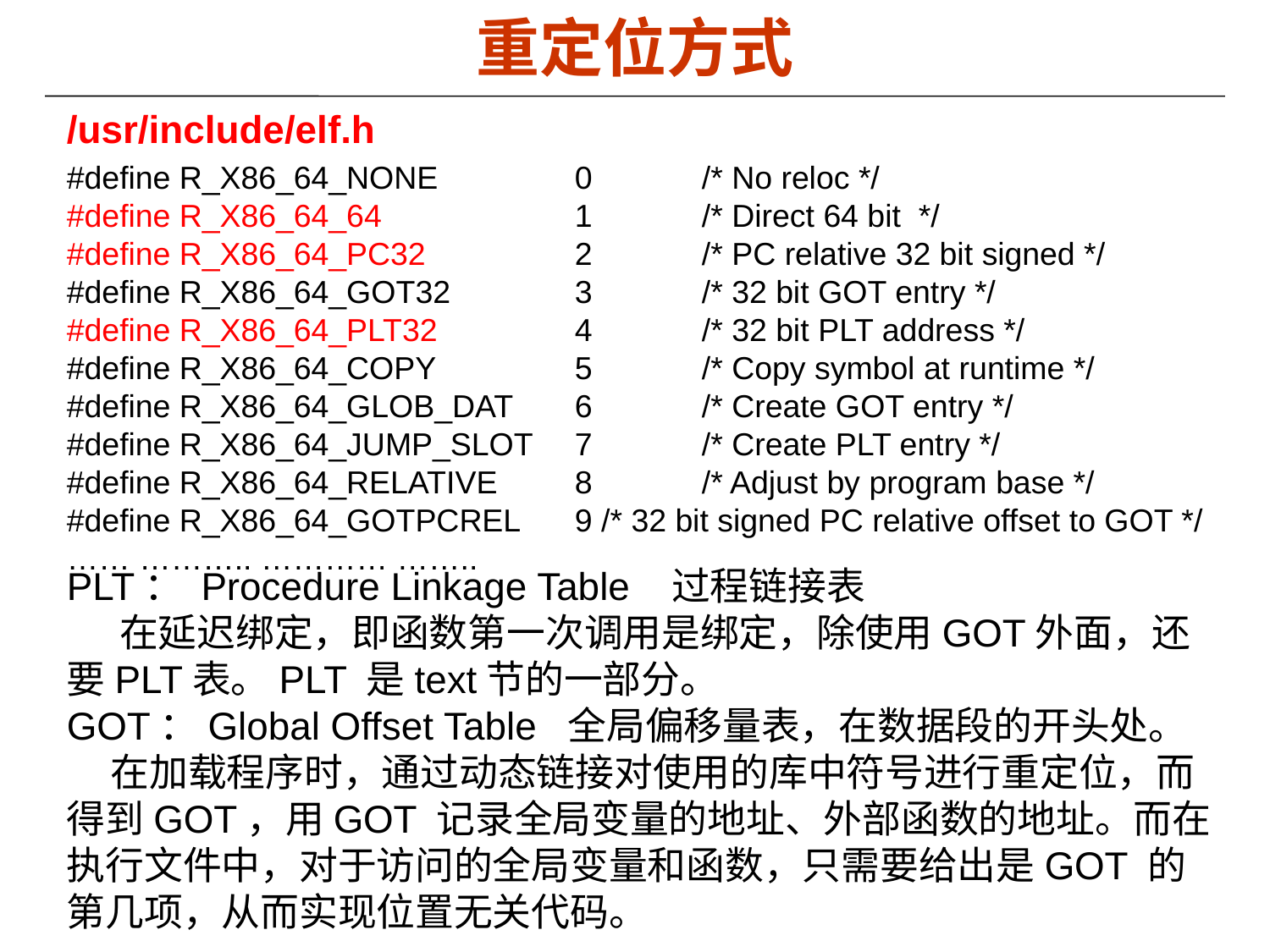

# 重定位方式
/usr/include/elf.h
#define R_X86_64_NONE		0	/* No reloc */
#define R_X86_64_64		1	/* Direct 64 bit  */
#define R_X86_64_PC32		2	/* PC relative 32 bit signed */
#define R_X86_64_GOT32	3	/* 32 bit GOT entry */
#define R_X86_64_PLT32		4	/* 32 bit PLT address */
#define R_X86_64_COPY		5	/* Copy symbol at runtime */
#define R_X86_64_GLOB_DAT	6	/* Create GOT entry */
#define R_X86_64_JUMP_SLOT	7	/* Create PLT entry */
#define R_X86_64_RELATIVE	8	/* Adjust by program base */
#define R_X86_64_GOTPCREL	9 /* 32 bit signed PC relative offset to GOT */
…… ……….. ………… ……..
PLT： Procedure Linkage Table   过程链接表
     在延迟绑定，即函数第一次调用是绑定，除使用GOT外面，还要PLT表。PLT 是text节的一部分。
GOT：Global Offset Table  全局偏移量表，在数据段的开头处。
    在加载程序时，通过动态链接对使用的库中符号进行重定位，而得到GOT，用GOT 记录全局变量的地址、外部函数的地址。而在执行文件中，对于访问的全局变量和函数，只需要给出是GOT 的第几项，从而实现位置无关代码。